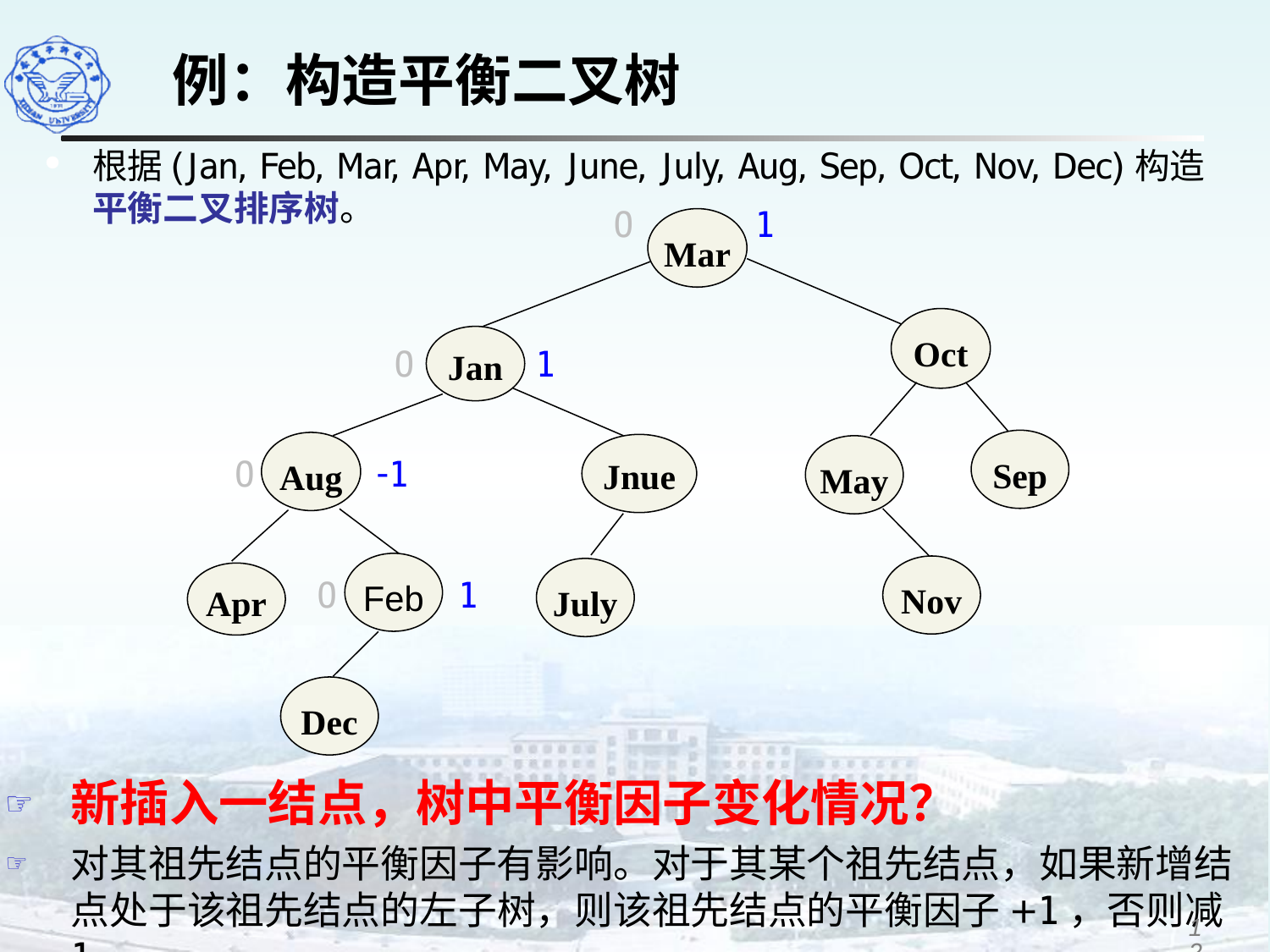

# 例：构造平衡二叉树
根据(Jan, Feb, Mar, Apr, May, June, July, Aug, Sep, Oct, Nov, Dec)构造平衡二叉排序树。
0
1
Mar

Oct
Jan
0
1

Sep
Aug
Jnue
May
0
-1

Feb
Nov
July
Apr
0
1

Dec
新插入一结点，树中平衡因子变化情况？
对其祖先结点的平衡因子有影响。对于其某个祖先结点，如果新增结点处于该祖先结点的左子树，则该祖先结点的平衡因子+1，否则减1。

122